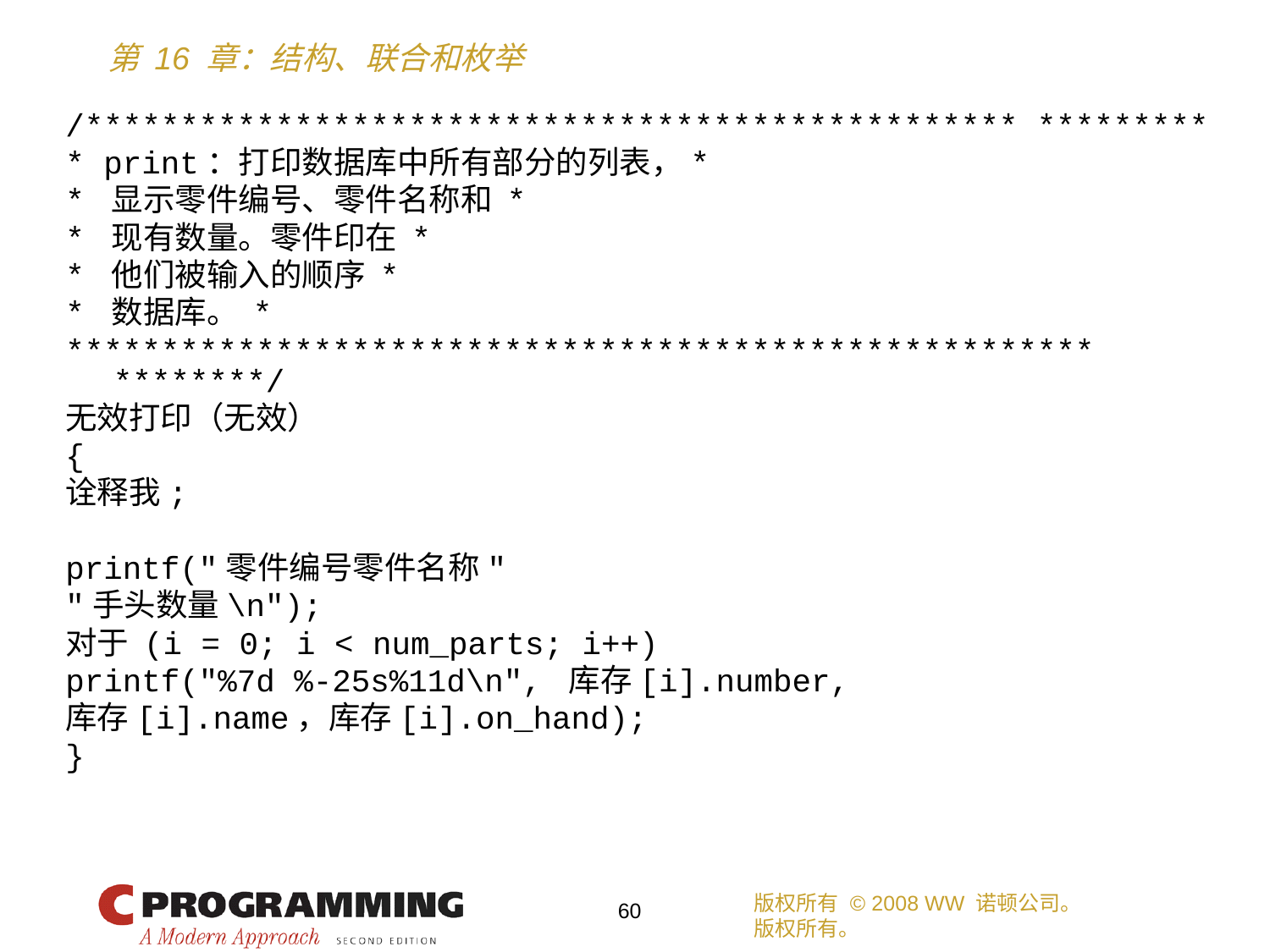

/************************************************* *********
* print：打印数据库中所有部分的列表，*
* 显示零件编号、零件名称和 *
* 现有数量。零件印在 *
* 他们被输入的顺序 *
* 数据库。 *
****************************************************** ********/
无效打印（无效）
{
诠释我;

printf("零件编号零件名称"
"手头数量\n");
对于 (i = 0; i < num_parts; i++)
printf("%7d %-25s%11d\n", 库存[i].number,
库存[i].name，库存[i].on_hand);
}
版权所有 © 2008 WW 诺顿公司。
版权所有。
60